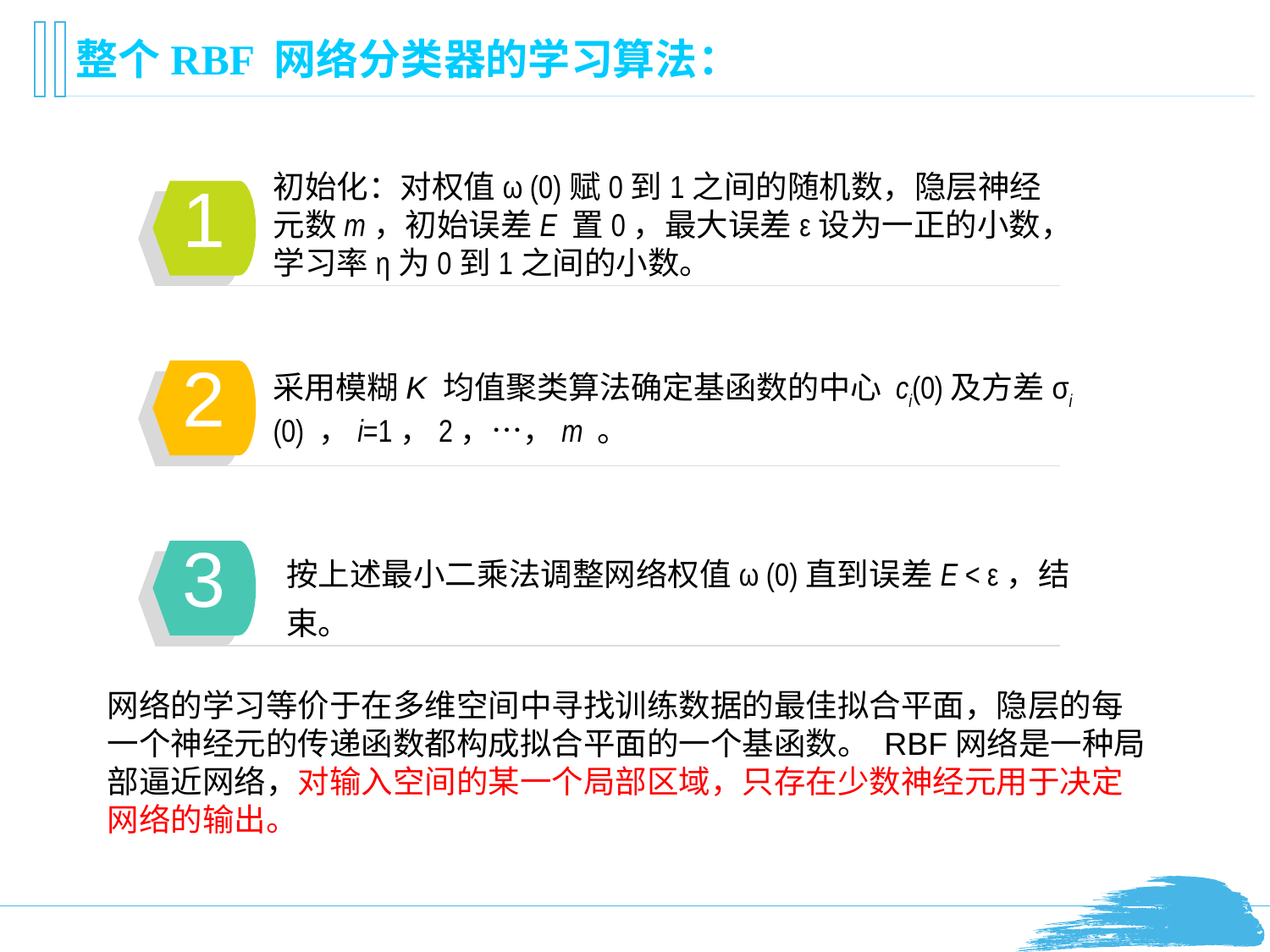

整个RBF 网络分类器的学习算法：
初始化：对权值ω (0)赋0到1之间的随机数，隐层神经元数m，初始误差E 置0，最大误差ε设为一正的小数，学习率η为0到1之间的小数。
1

2
采用模糊K 均值聚类算法确定基函数的中心 ci(0)及方差σi (0) ，i=1，2，…，m 。

3
按上述最小二乘法调整网络权值ω (0)直到误差E < ε，结束。

网络的学习等价于在多维空间中寻找训练数据的最佳拟合平面，隐层的每一个神经元的传递函数都构成拟合平面的一个基函数。 RBF网络是一种局部逼近网络，对输入空间的某一个局部区域，只存在少数神经元用于决定网络的输出。